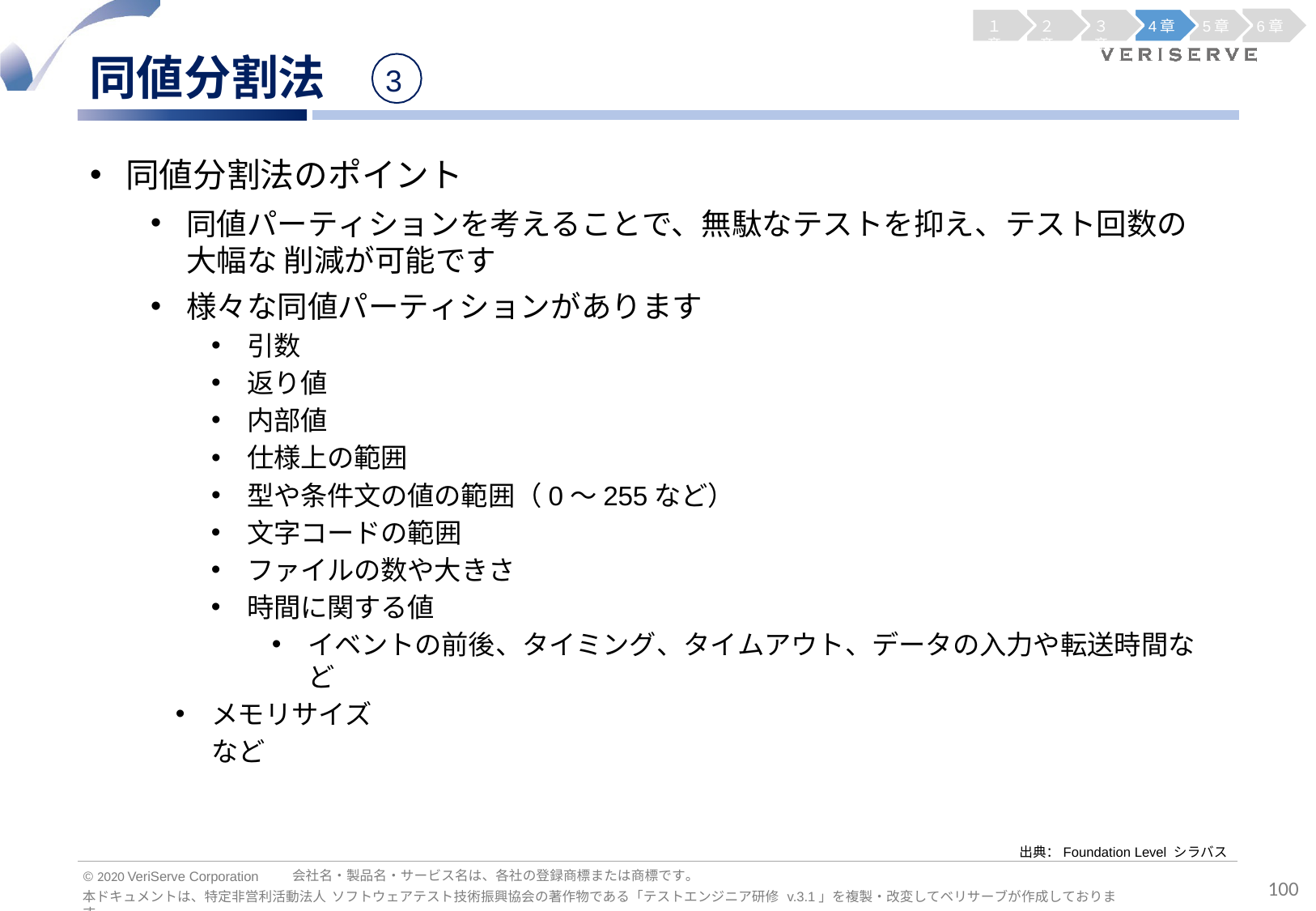

１章
２章
３章
4章
5章
6章
同値分割法

3
同値分割法のポイント
同値パーティションを考えることで、無駄なテストを抑え、テスト回数の大幅な 削減が可能です
様々な同値パーティションがあります
引数
返り値
内部値
仕様上の範囲
型や条件文の値の範囲（0～255など）
文字コードの範囲
ファイルの数や大きさ
時間に関する値
イベントの前後、タイミング、タイムアウト、データの入力や転送時間など
メモリサイズ など
出典：Foundation Level シラバス
会社名・製品名・サービス名は、各社の登録商標または商標です。
© 2020 VeriServe Corporation
100
本ドキュメントは、特定非営利活動法人 ソフトウェアテスト技術振興協会の著作物である「テストエンジニア研修 v.3.1」を複製・改変してベリサーブが作成しております。